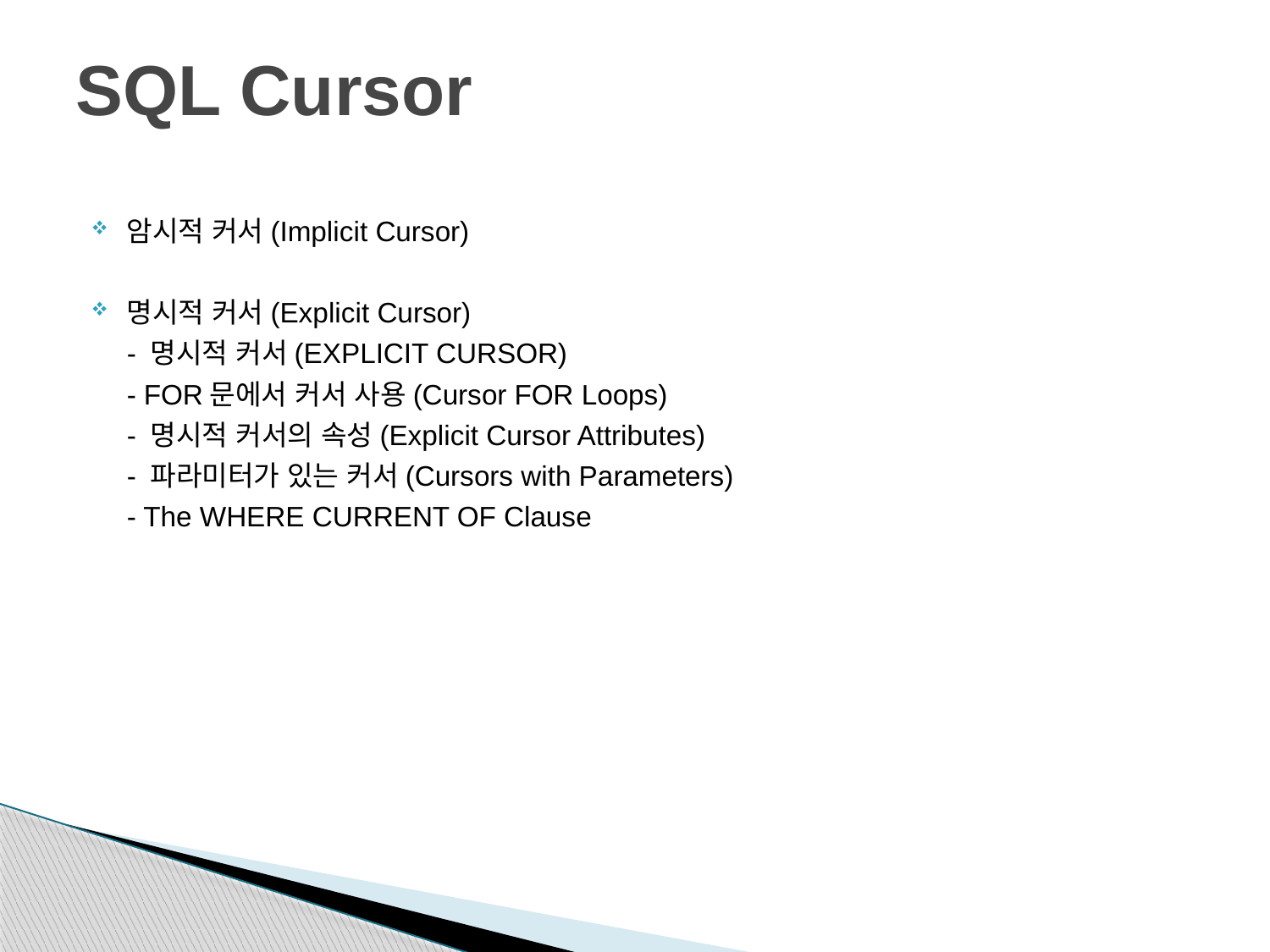

# SQL Cursor

암시적 커서(Implicit Cursor)

명시적 커서(Explicit Cursor)
	- 명시적 커서(EXPLICIT CURSOR)
	- FOR문에서 커서 사용(Cursor FOR Loops)
	- 명시적 커서의 속성(Explicit Cursor Attributes)
	- 파라미터가 있는 커서(Cursors with Parameters)
	- The WHERE CURRENT OF Clause